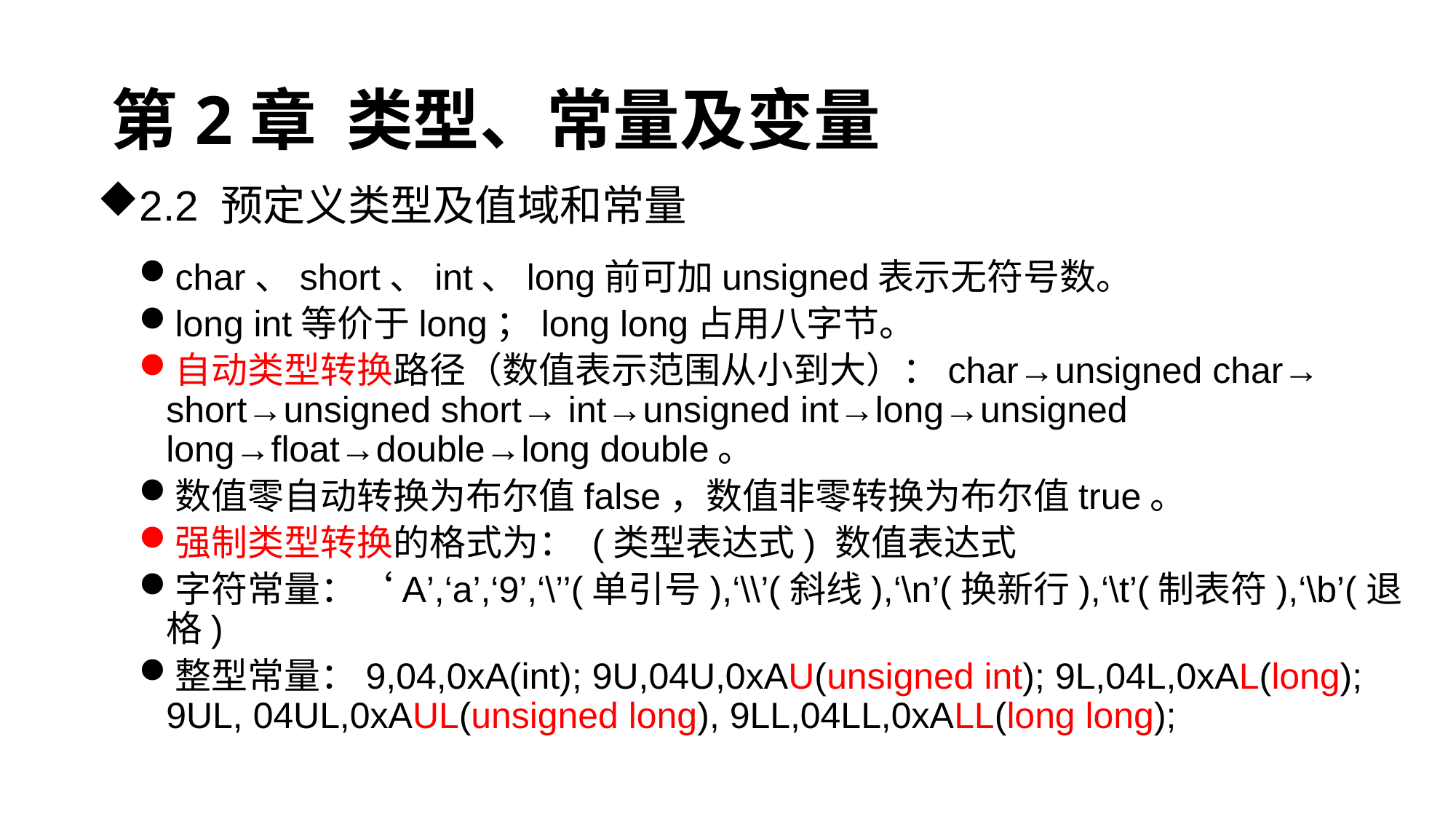

# 第2章  类型、常量及变量
2.2 预定义类型及值域和常量
char、short、int、long前可加unsigned表示无符号数。
long int等价于long；long long占用八字节。
自动类型转换路径（数值表示范围从小到大）：char→unsigned char→ short→unsigned short→ int→unsigned int→long→unsigned long→float→double→long double。
数值零自动转换为布尔值false，数值非零转换为布尔值true。
强制类型转换的格式为： (类型表达式) 数值表达式
字符常量：‘A’,‘a’,‘9’,‘\’’(单引号),‘\\’(斜线),‘\n’(换新行),‘\t’(制表符),‘\b’(退格)
整型常量：9,04,0xA(int); 9U,04U,0xAU(unsigned int); 9L,04L,0xAL(long); 9UL, 04UL,0xAUL(unsigned long), 9LL,04LL,0xALL(long long);